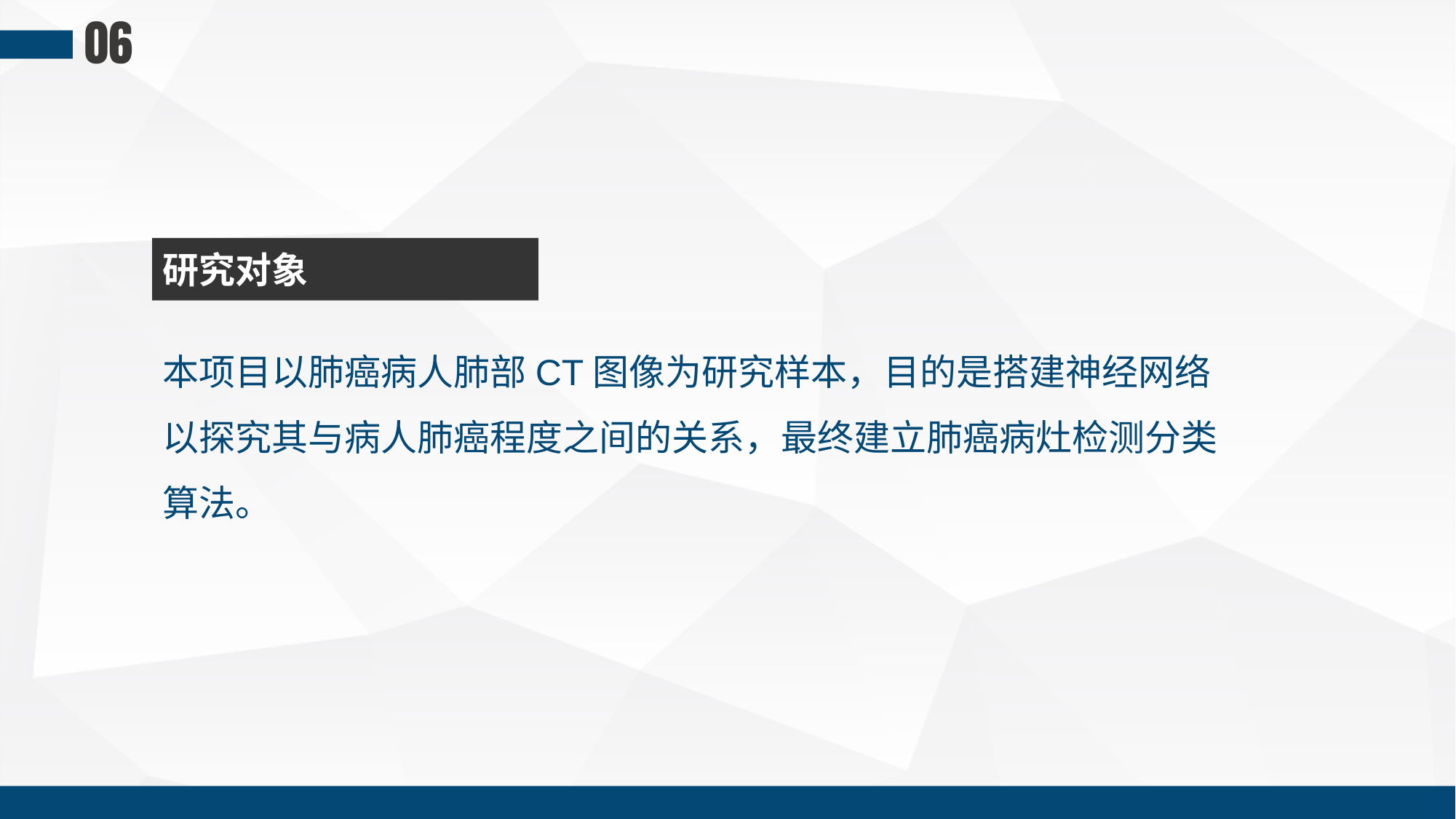

06

研究对象
本项目以肺癌病人肺部CT图像为研究样本，目的是搭建神经网络以探究其与病人肺癌程度之间的关系，最终建立肺癌病灶检测分类算法。